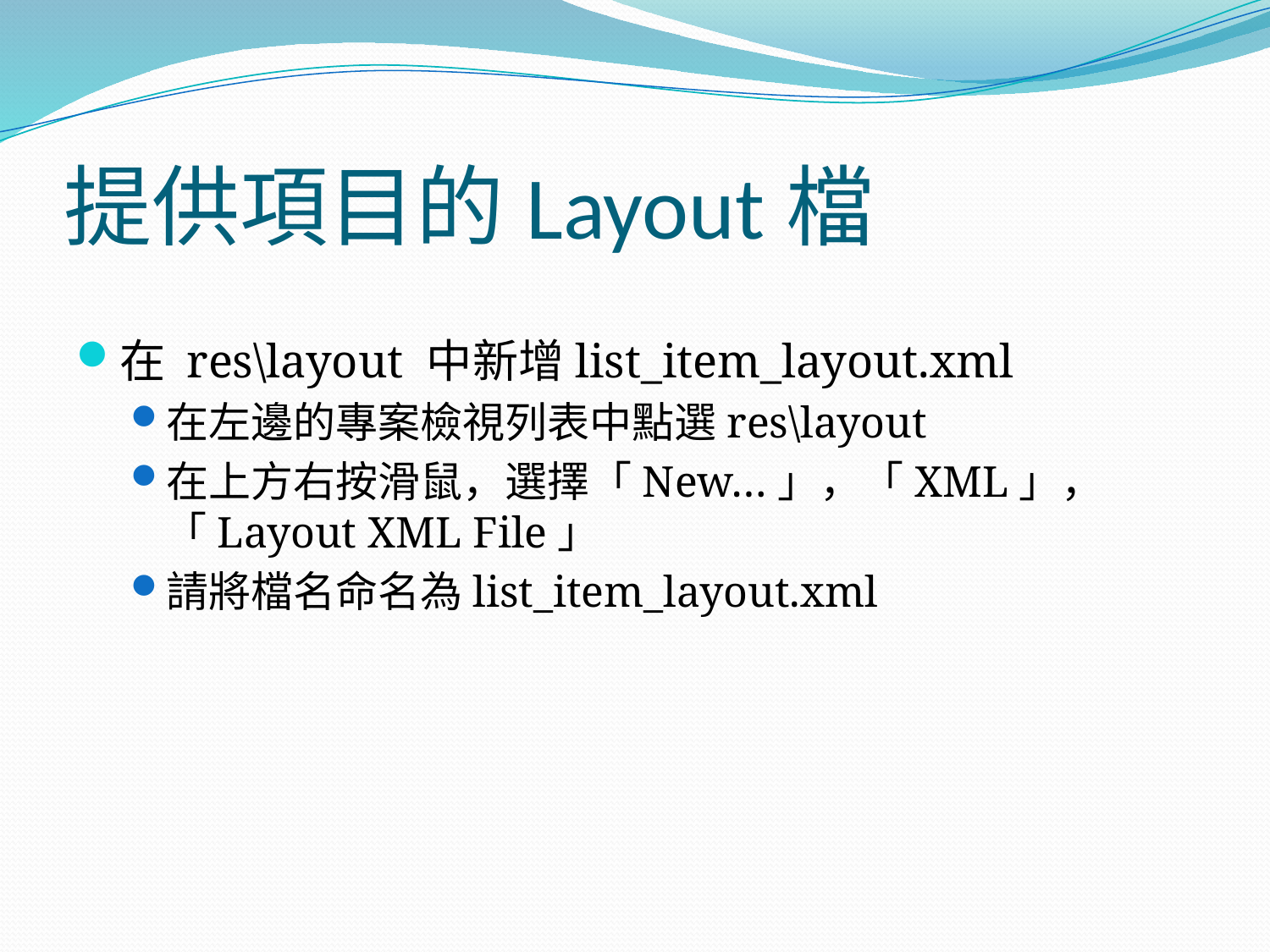

# 提供項目的Layout檔
在 res\layout 中新增list_item_layout.xml
在左邊的專案檢視列表中點選res\layout
在上方右按滑鼠，選擇「New…」，「XML」，「Layout XML File」
請將檔名命名為list_item_layout.xml